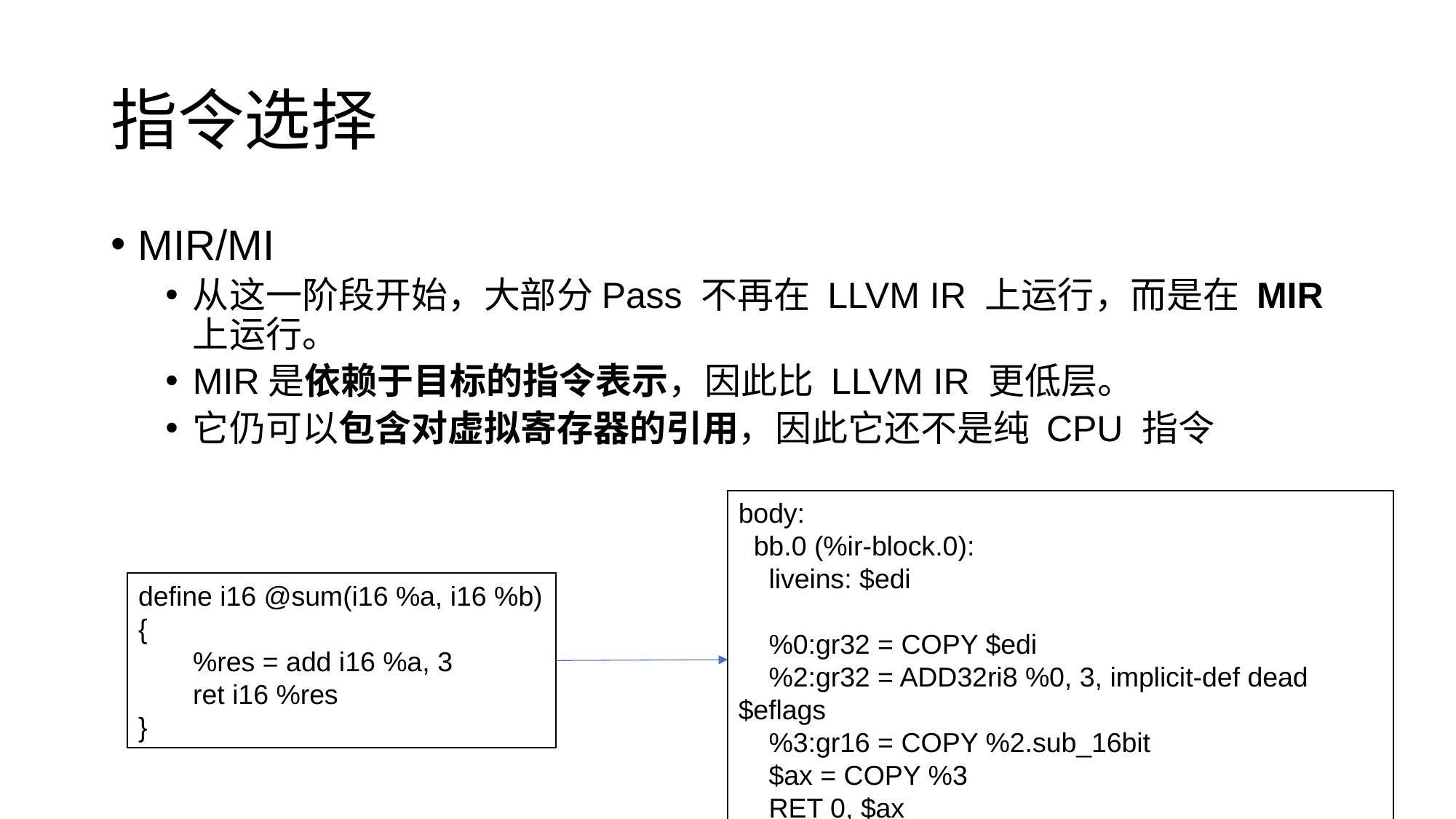

# 指令选择
MIR/MI
从这一阶段开始，大部分Pass 不再在 LLVM IR 上运行，而是在 MIR 上运行。
MIR是依赖于目标的指令表示，因此比 LLVM IR 更低层。
它仍可以包含对虚拟寄存器的引用，因此它还不是纯 CPU 指令

body:
  bb.0 (%ir-block.0):
    liveins: $edi

    %0:gr32 = COPY $edi
    %2:gr32 = ADD32ri8 %0, 3, implicit-def dead $eflags
    %3:gr16 = COPY %2.sub_16bit
    $ax = COPY %3
    RET 0, $ax
define i16 @sum(i16 %a, i16 %b) {
%res = add i16 %a, 3
ret i16 %res
}